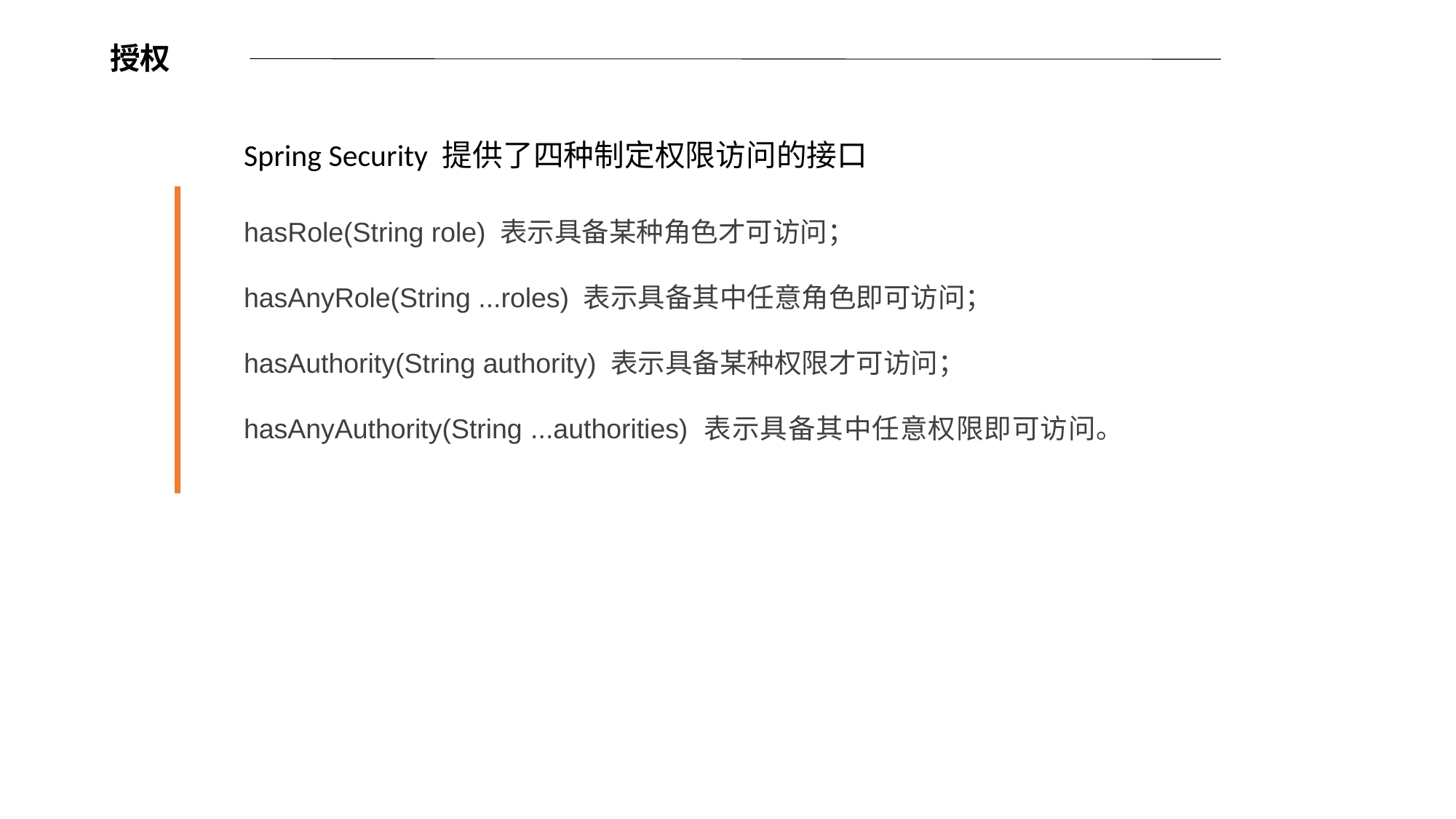

授权
Spring Security 提供了四种制定权限访问的接口

hasRole(String role) 表示具备某种角色才可访问；

hasAnyRole(String ...roles) 表示具备其中任意角色即可访问；

hasAuthority(String authority) 表示具备某种权限才可访问；

hasAnyAuthority(String ...authorities) 表示具备其中任意权限即可访问。